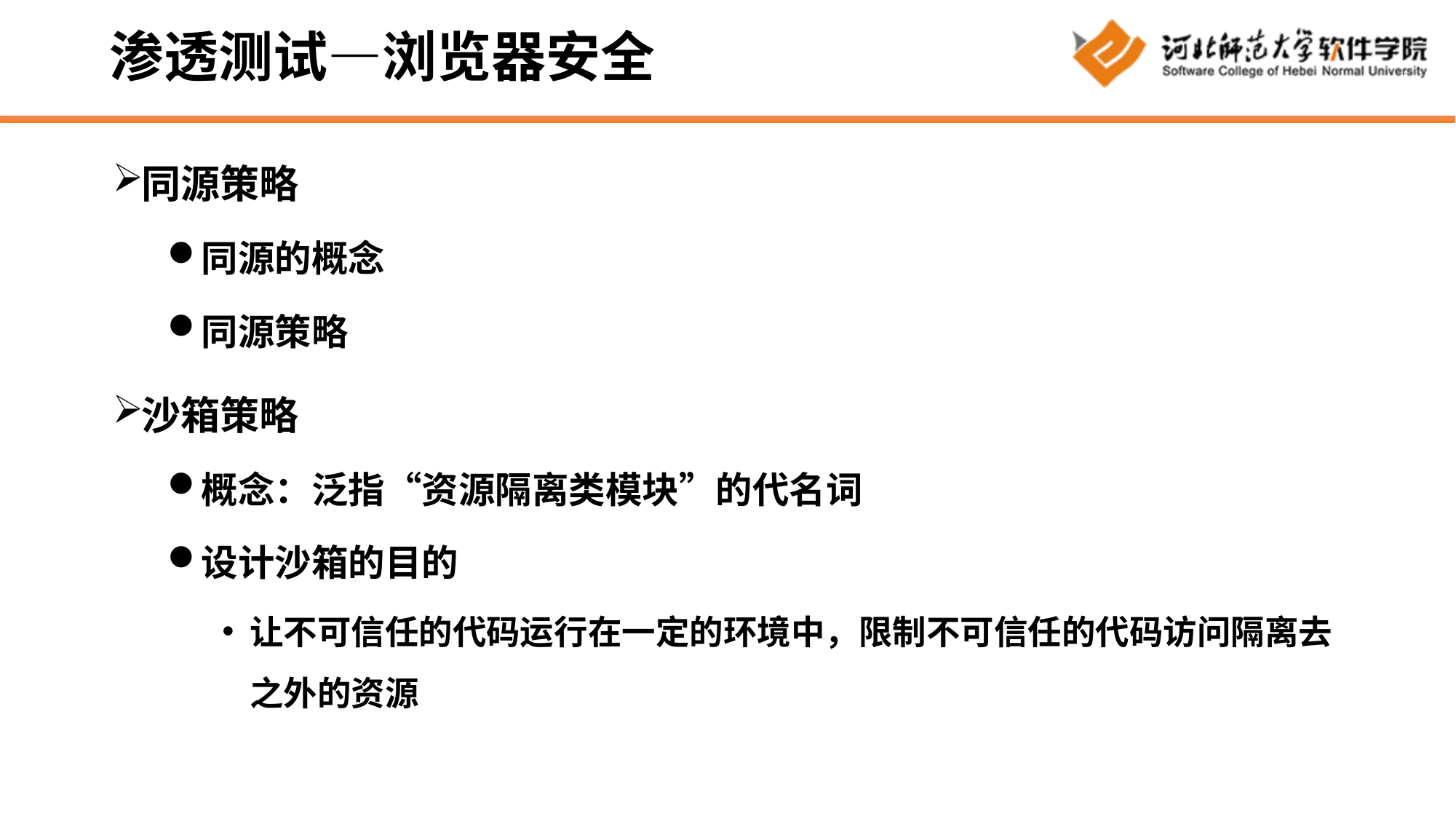

# 渗透测试—浏览器安全
同源策略
同源的概念
同源策略
沙箱策略
概念：泛指“资源隔离类模块”的代名词
设计沙箱的目的
让不可信任的代码运行在一定的环境中，限制不可信任的代码访问隔离去之外的资源